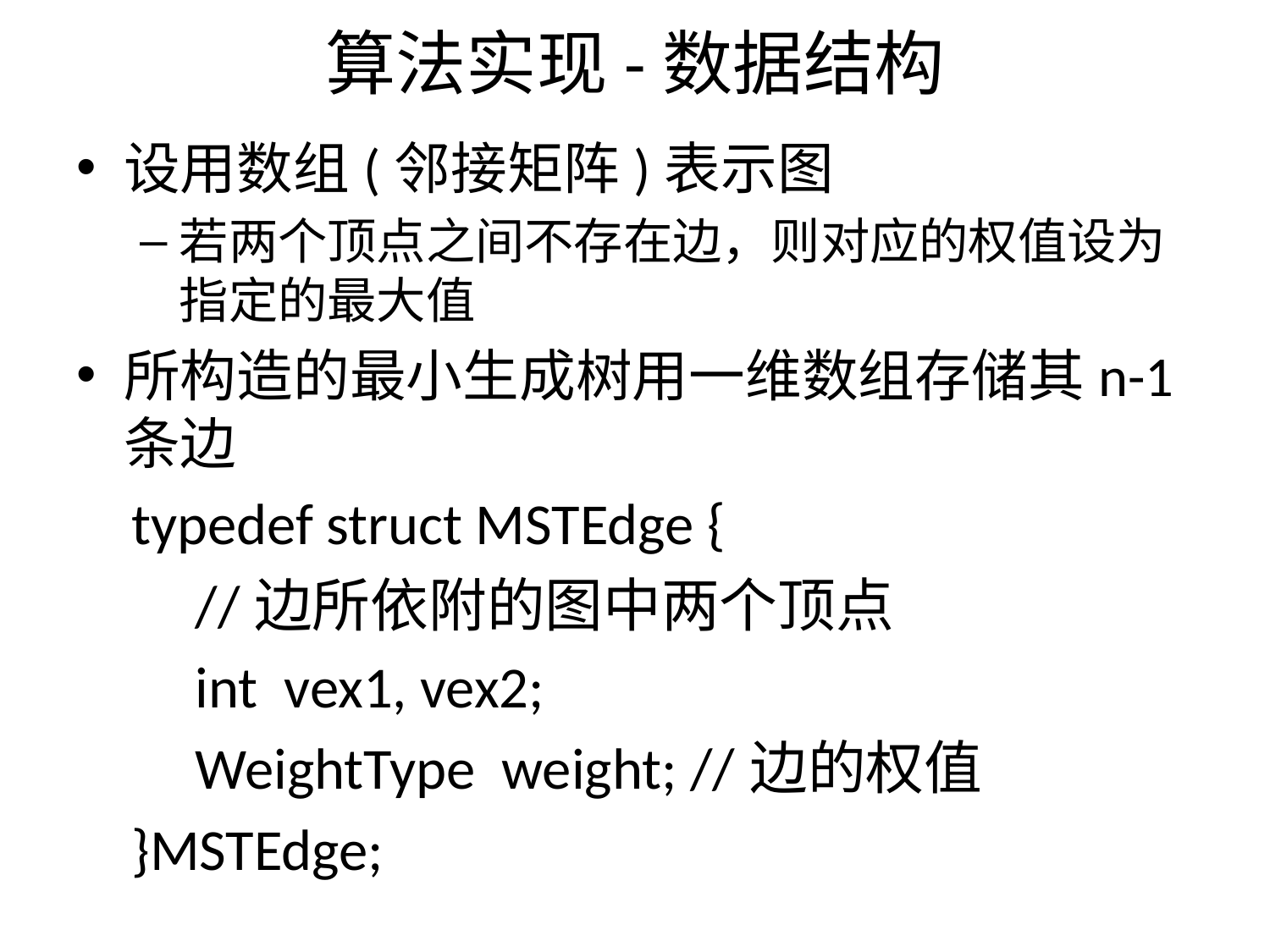

# 算法实现-数据结构
设用数组(邻接矩阵)表示图
若两个顶点之间不存在边，则对应的权值设为指定的最大值
所构造的最小生成树用一维数组存储其n-1条边
typedef struct MSTEdge {
//边所依附的图中两个顶点
int  vex1, vex2;
WeightType  weight; //边的权值
}MSTEdge;